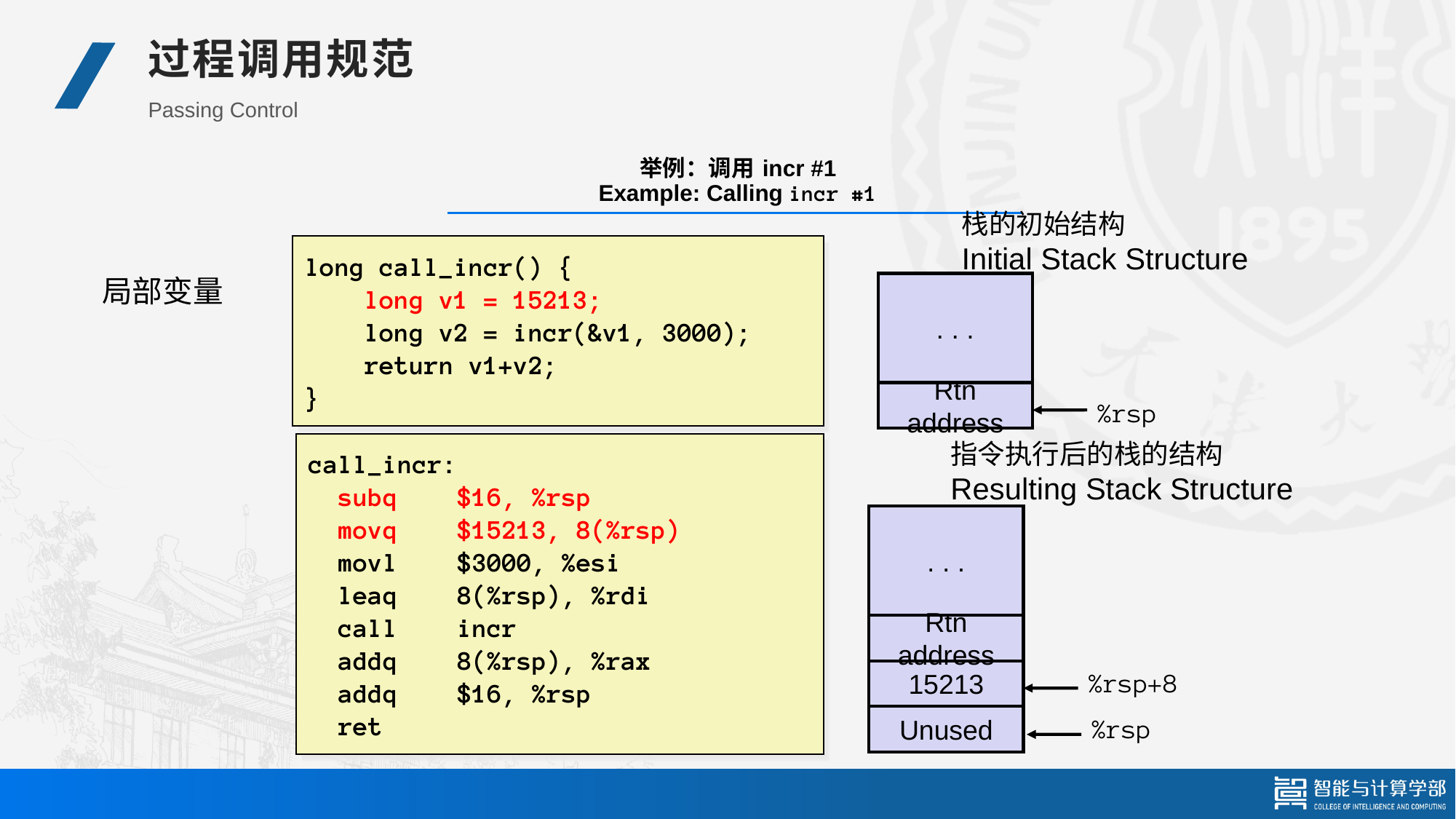

过程调用规范
Passing Control
# 举例：调用 incr #1 Example: Calling incr #1
栈的初始结构
Initial Stack Structure
long call_incr() {
    long v1 = 15213;
    long v2 = incr(&v1, 3000);
    return v1+v2;
}
局部变量
. . .
Rtn address
%rsp

指令执行后的栈的结构
Resulting Stack Structure
call_incr:
  subq    $16, %rsp
  movq    $15213, 8(%rsp)
  movl    $3000, %esi
  leaq    8(%rsp), %rdi
  call    incr
  addq    8(%rsp), %rax
  addq    $16, %rsp
  ret
. . .
Rtn address
15213
%rsp+8

Unused
%rsp